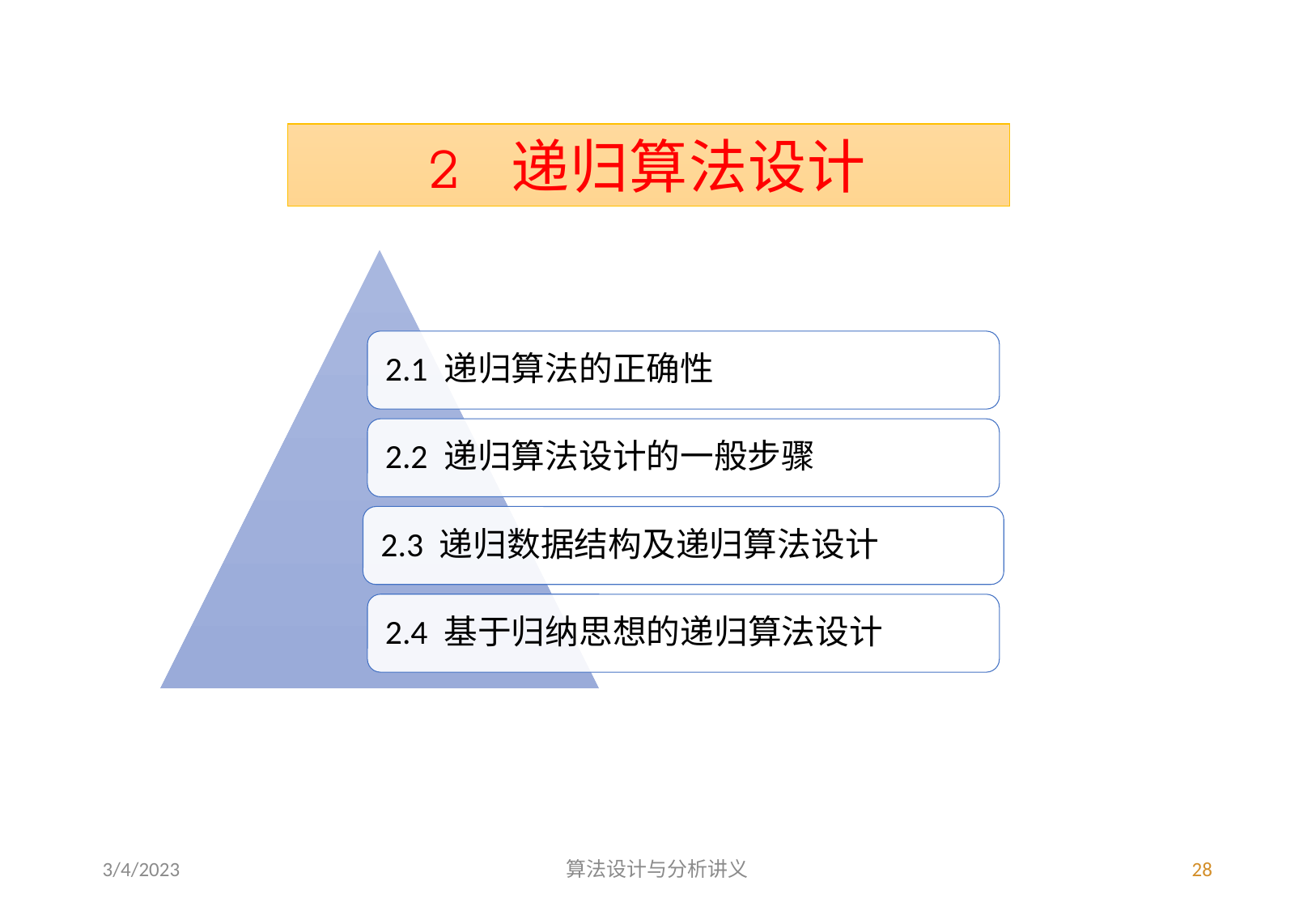

2 递归算法设计
2.1 递归算法的正确性
2.2 递归算法设计的一般步骤
2.3 递归数据结构及递归算法设计
2.4 基于归纳思想的递归算法设计
3/4/2023
算法设计与分析讲义
28